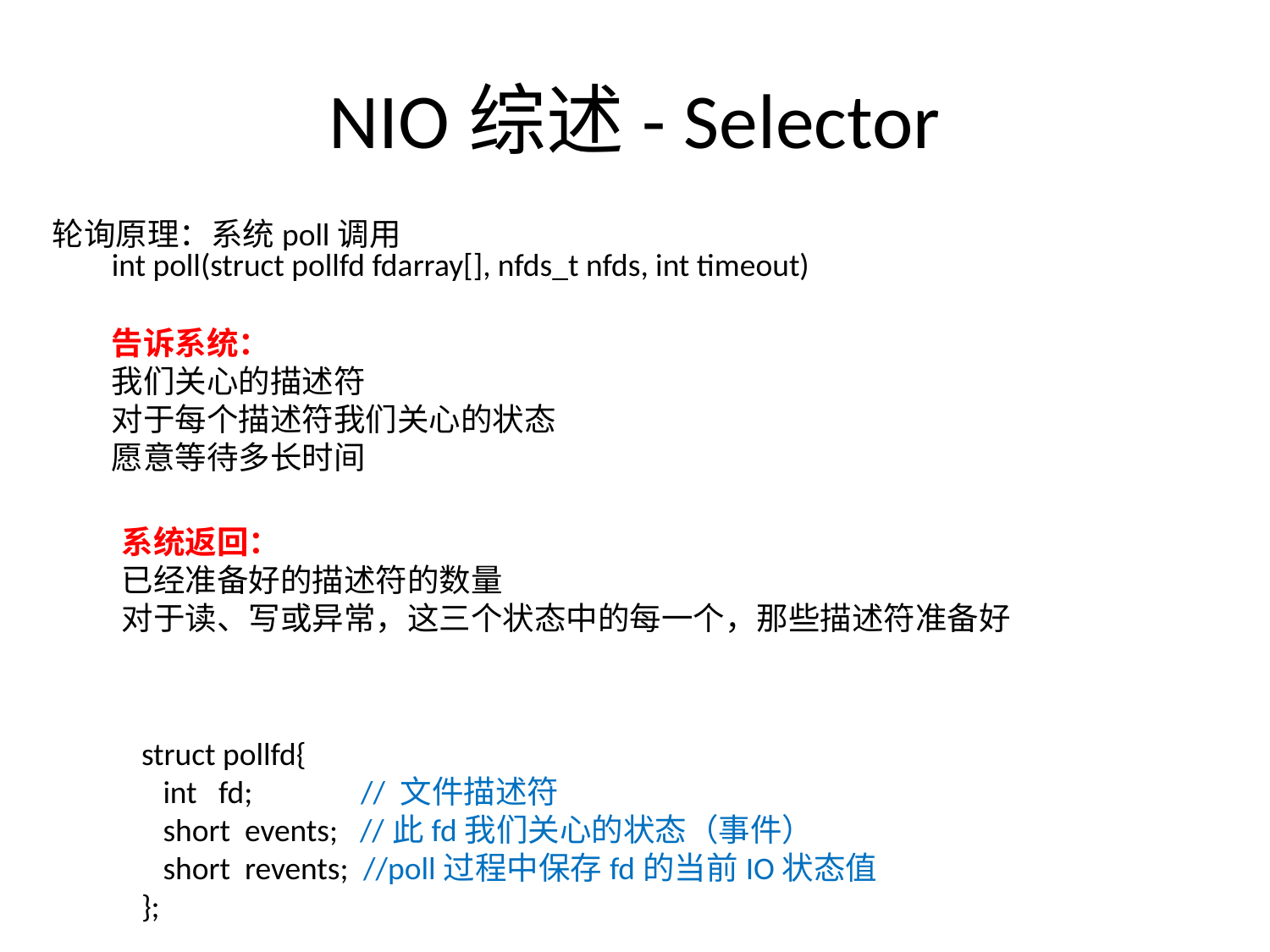

# NIO综述- Selector
轮询原理：系统poll调用
int poll(struct pollfd fdarray[], nfds_t nfds, int timeout)
告诉系统：
我们关心的描述符
对于每个描述符我们关心的状态
愿意等待多长时间
系统返回：
已经准备好的描述符的数量
对于读、写或异常，这三个状态中的每一个，那些描述符准备好
struct pollfd{
   int   fd;               // 文件描述符
   short  events;   //此fd我们关心的状态（事件）
   short  revents;  //poll过程中保存fd的当前IO状态值
};